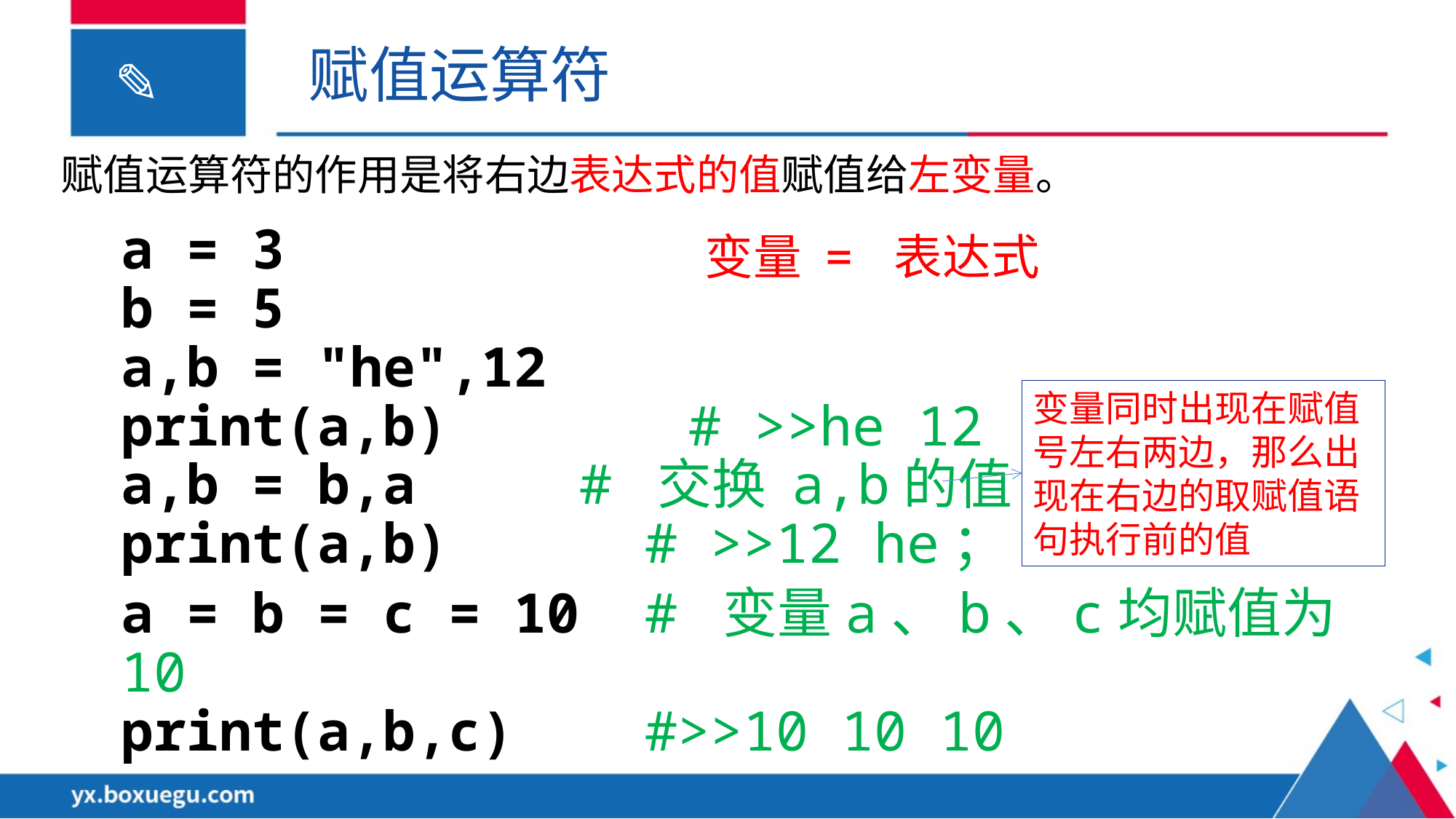

赋值运算符
赋值运算符的作用是将右边表达式的值赋值给左变量。
a = 3
b = 5
a,b = "he",12
print(a,b)	    # >>he 12
a,b = b,a	    # 交换 a,b的值
print(a,b)      # >>12 he；
a = b = c = 10  # 变量a、b、c均赋值为10
print(a,b,c)    #>>10 10 10
变量同时出现在赋值号左右两边，那么出现在右边的取赋值语句执行前的值
变量 = 表达式